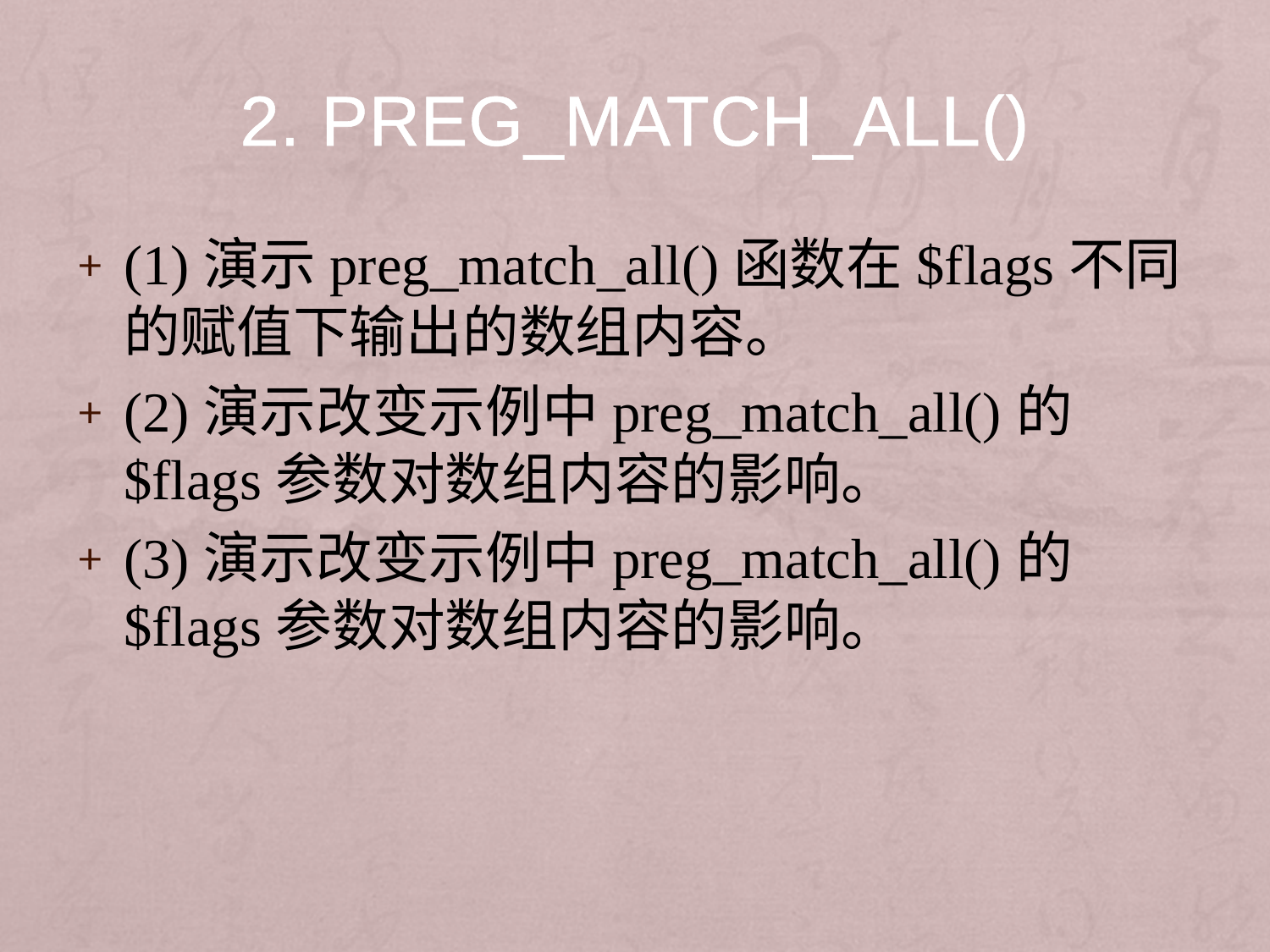

# 2. preg_match_all()
(1)演示preg_match_all()函数在$flags不同的赋值下输出的数组内容。
(2)演示改变示例中preg_match_all()的$flags参数对数组内容的影响。
(3)演示改变示例中preg_match_all()的$flags参数对数组内容的影响。